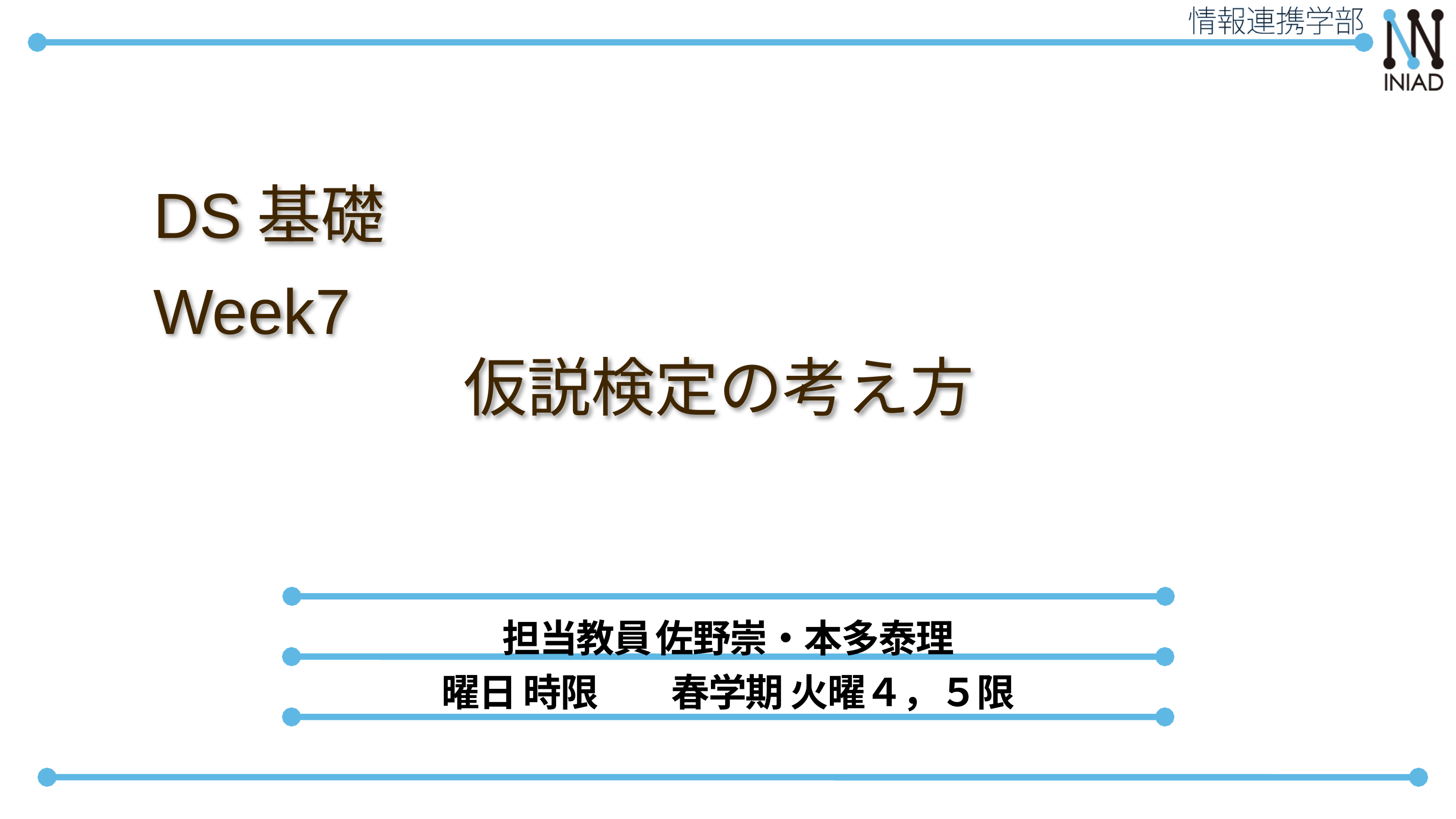

DS基礎
Week7
仮説検定の考え方

担当教員	佐野崇・本多泰理
曜日 時限	春学期 火曜４，５限